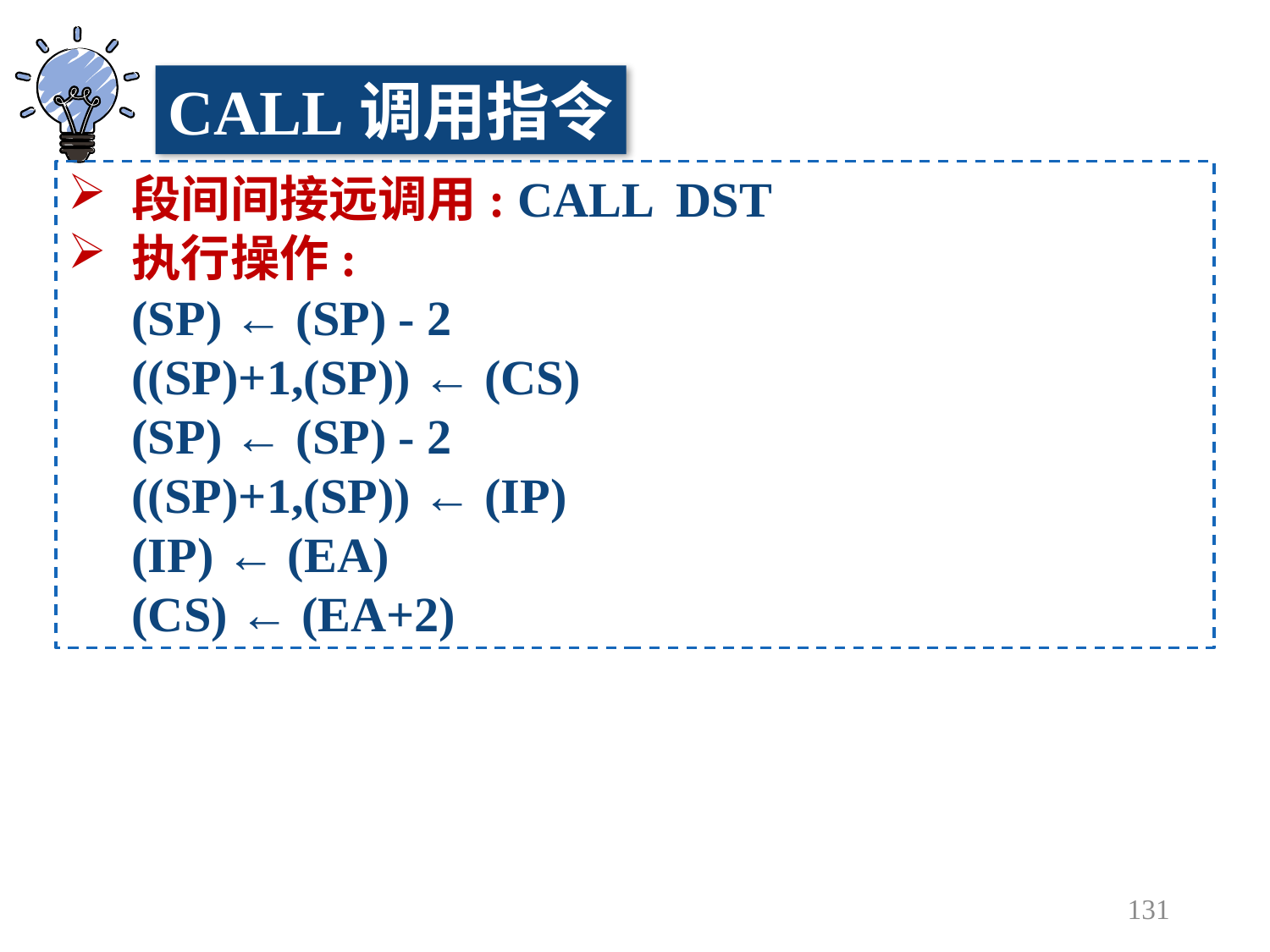

CALL调用指令
段间间接远调用: CALL  DST
执行操作:
(SP) ← (SP) - 2
((SP)+1,(SP)) ← (CS)
(SP) ← (SP) - 2
((SP)+1,(SP)) ← (IP)
(IP) ← (EA)
(CS) ← (EA+2)
131